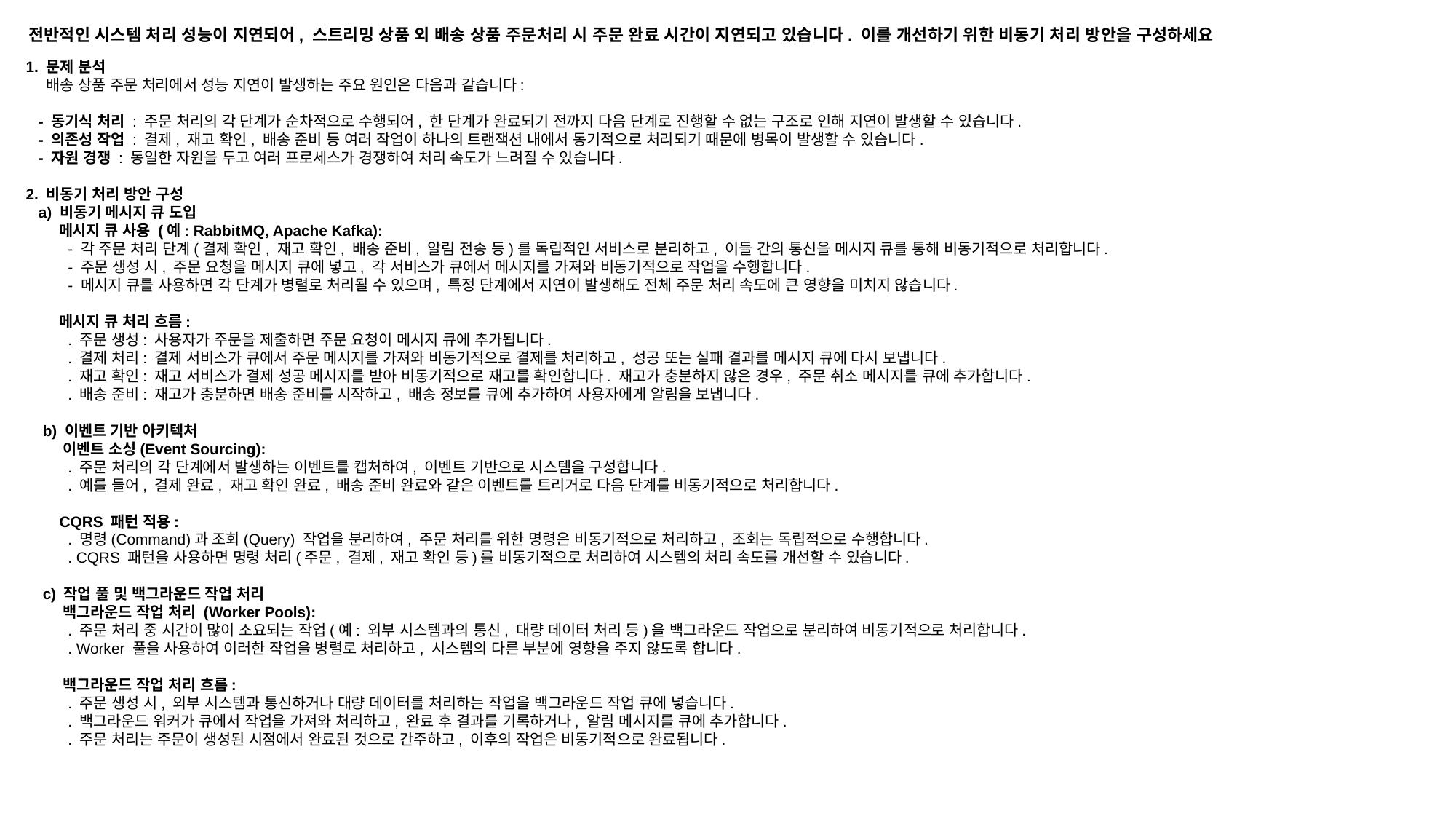

전반적인 시스템 처리 성능이 지연되어, 스트리밍 상품 외 배송 상품 주문처리 시 주문 완료 시간이 지연되고 있습니다. 이를 개선하기 위한 비동기 처리 방안을 구성하세요
1. 문제 분석
    배송 상품 주문 처리에서 성능 지연이 발생하는 주요 원인은 다음과 같습니다:

   - 동기식 처리 : 주문 처리의 각 단계가 순차적으로 수행되어, 한 단계가 완료되기 전까지 다음 단계로 진행할 수 없는 구조로 인해 지연이 발생할 수 있습니다.
   - 의존성 작업 : 결제, 재고 확인, 배송 준비 등 여러 작업이 하나의 트랜잭션 내에서 동기적으로 처리되기 때문에 병목이 발생할 수 있습니다.
   - 자원 경쟁 : 동일한 자원을 두고 여러 프로세스가 경쟁하여 처리 속도가 느려질 수 있습니다.

2. 비동기 처리 방안 구성
   a) 비동기 메시지 큐 도입
       메시지 큐 사용 (예: RabbitMQ, Apache Kafka):
          - 각 주문 처리 단계(결제 확인, 재고 확인, 배송 준비, 알림 전송 등)를 독립적인 서비스로 분리하고, 이들 간의 통신을 메시지 큐를 통해 비동기적으로 처리합니다.
          - 주문 생성 시, 주문 요청을 메시지 큐에 넣고, 각 서비스가 큐에서 메시지를 가져와 비동기적으로 작업을 수행합니다.
          - 메시지 큐를 사용하면 각 단계가 병렬로 처리될 수 있으며, 특정 단계에서 지연이 발생해도 전체 주문 처리 속도에 큰 영향을 미치지 않습니다.

       메시지 큐 처리 흐름:
          . 주문 생성: 사용자가 주문을 제출하면 주문 요청이 메시지 큐에 추가됩니다.
          . 결제 처리: 결제 서비스가 큐에서 주문 메시지를 가져와 비동기적으로 결제를 처리하고, 성공 또는 실패 결과를 메시지 큐에 다시 보냅니다.
          . 재고 확인: 재고 서비스가 결제 성공 메시지를 받아 비동기적으로 재고를 확인합니다. 재고가 충분하지 않은 경우, 주문 취소 메시지를 큐에 추가합니다.
          . 배송 준비: 재고가 충분하면 배송 준비를 시작하고, 배송 정보를 큐에 추가하여 사용자에게 알림을 보냅니다.

    b) 이벤트 기반 아키텍처
        이벤트 소싱(Event Sourcing):
          . 주문 처리의 각 단계에서 발생하는 이벤트를 캡처하여, 이벤트 기반으로 시스템을 구성합니다.
          . 예를 들어, 결제 완료, 재고 확인 완료, 배송 준비 완료와 같은 이벤트를 트리거로 다음 단계를 비동기적으로 처리합니다.

        CQRS 패턴 적용:
          . 명령(Command)과 조회(Query) 작업을 분리하여, 주문 처리를 위한 명령은 비동기적으로 처리하고, 조회는 독립적으로 수행합니다.
          . CQRS 패턴을 사용하면 명령 처리(주문, 결제, 재고 확인 등)를 비동기적으로 처리하여 시스템의 처리 속도를 개선할 수 있습니다.

    c) 작업 풀 및 백그라운드 작업 처리
        백그라운드 작업 처리 (Worker Pools):
          . 주문 처리 중 시간이 많이 소요되는 작업(예: 외부 시스템과의 통신, 대량 데이터 처리 등)을 백그라운드 작업으로 분리하여 비동기적으로 처리합니다.
          . Worker 풀을 사용하여 이러한 작업을 병렬로 처리하고, 시스템의 다른 부분에 영향을 주지 않도록 합니다.

        백그라운드 작업 처리 흐름:
          . 주문 생성 시, 외부 시스템과 통신하거나 대량 데이터를 처리하는 작업을 백그라운드 작업 큐에 넣습니다.
          . 백그라운드 워커가 큐에서 작업을 가져와 처리하고, 완료 후 결과를 기록하거나, 알림 메시지를 큐에 추가합니다.
          . 주문 처리는 주문이 생성된 시점에서 완료된 것으로 간주하고, 이후의 작업은 비동기적으로 완료됩니다.